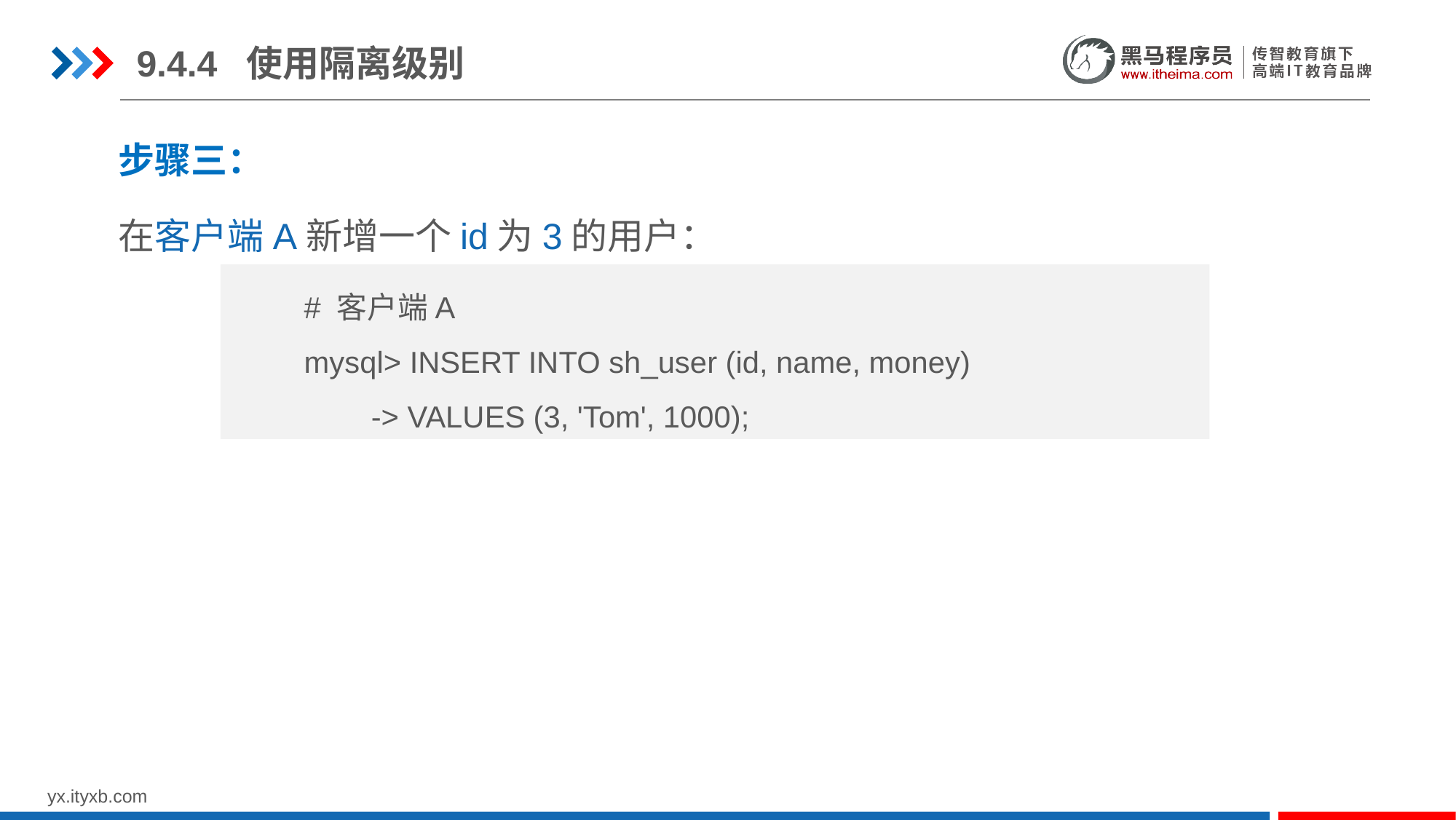

9.4.4  使用隔离级别
步骤三：
在客户端A新增一个id为3的用户：
# 客户端A
mysql> INSERT INTO sh_user (id, name, money)
        -> VALUES (3, 'Tom', 1000);